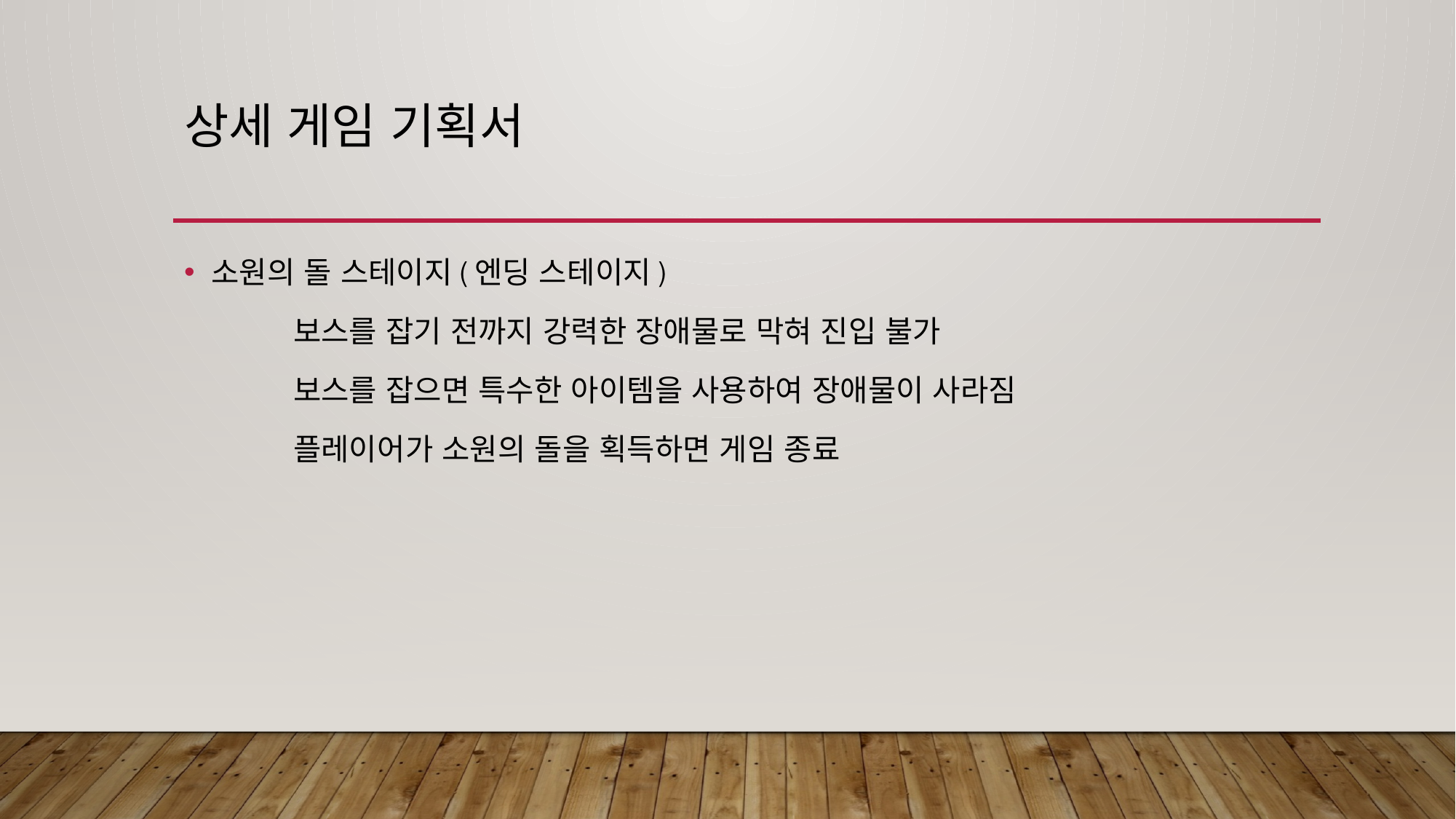

# 상세 게임 기획서
소원의 돌 스테이지(엔딩 스테이지)
	보스를 잡기 전까지 강력한 장애물로 막혀 진입 불가
	보스를 잡으면 특수한 아이템을 사용하여 장애물이 사라짐
	플레이어가 소원의 돌을 획득하면 게임 종료